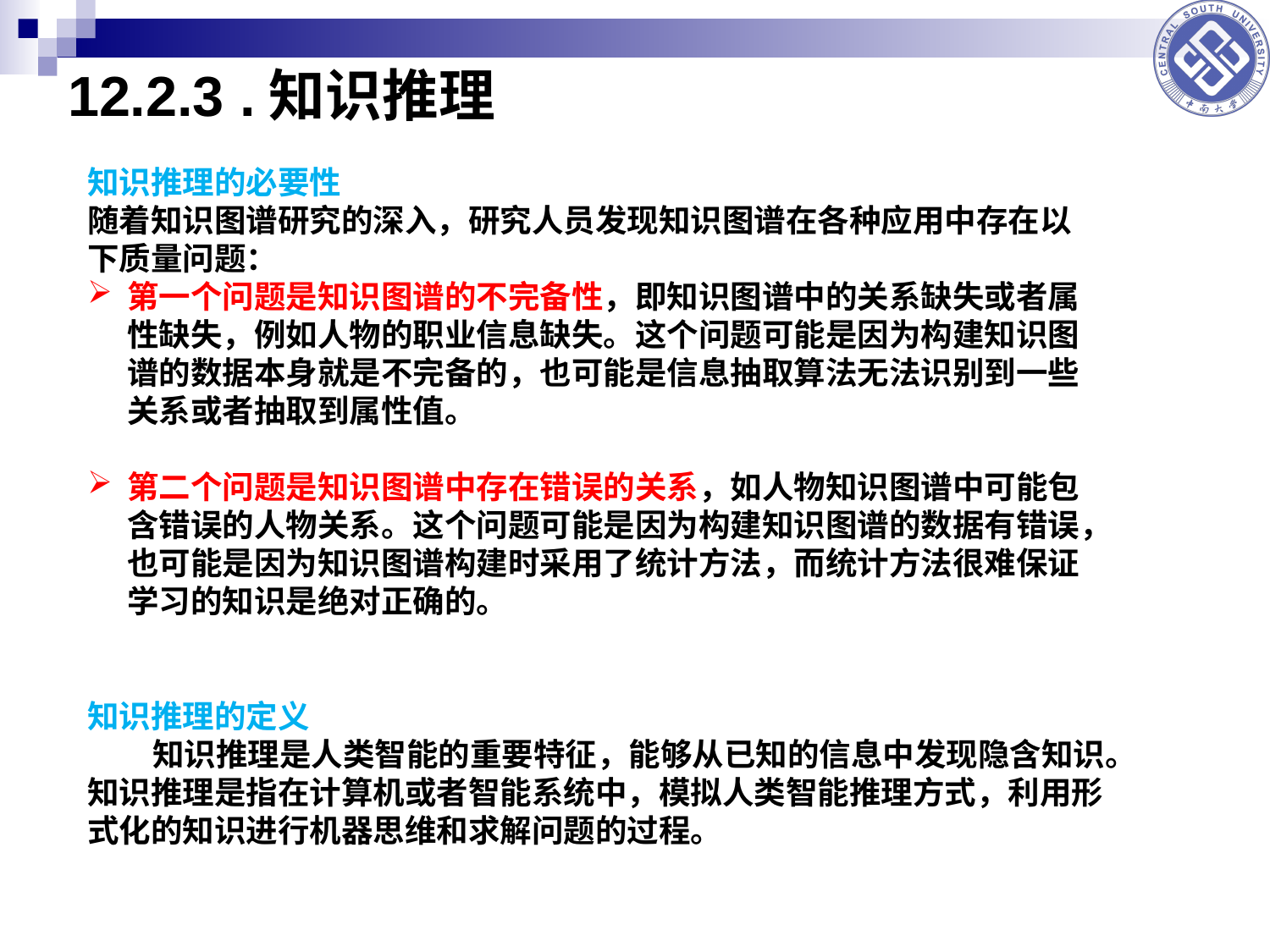

12.2.3 .知识推理
知识推理的必要性
随着知识图谱研究的深入，研究人员发现知识图谱在各种应用中存在以下质量问题：
第一个问题是知识图谱的不完备性，即知识图谱中的关系缺失或者属性缺失，例如人物的职业信息缺失。这个问题可能是因为构建知识图谱的数据本身就是不完备的，也可能是信息抽取算法无法识别到一些关系或者抽取到属性值。

第二个问题是知识图谱中存在错误的关系，如人物知识图谱中可能包含错误的人物关系。这个问题可能是因为构建知识图谱的数据有错误，也可能是因为知识图谱构建时采用了统计方法，而统计方法很难保证学习的知识是绝对正确的。

知识推理的定义
        知识推理是人类智能的重要特征，能够从已知的信息中发现隐含知识。知识推理是指在计算机或者智能系统中，模拟人类智能推理方式，利用形式化的知识进行机器思维和求解问题的过程。